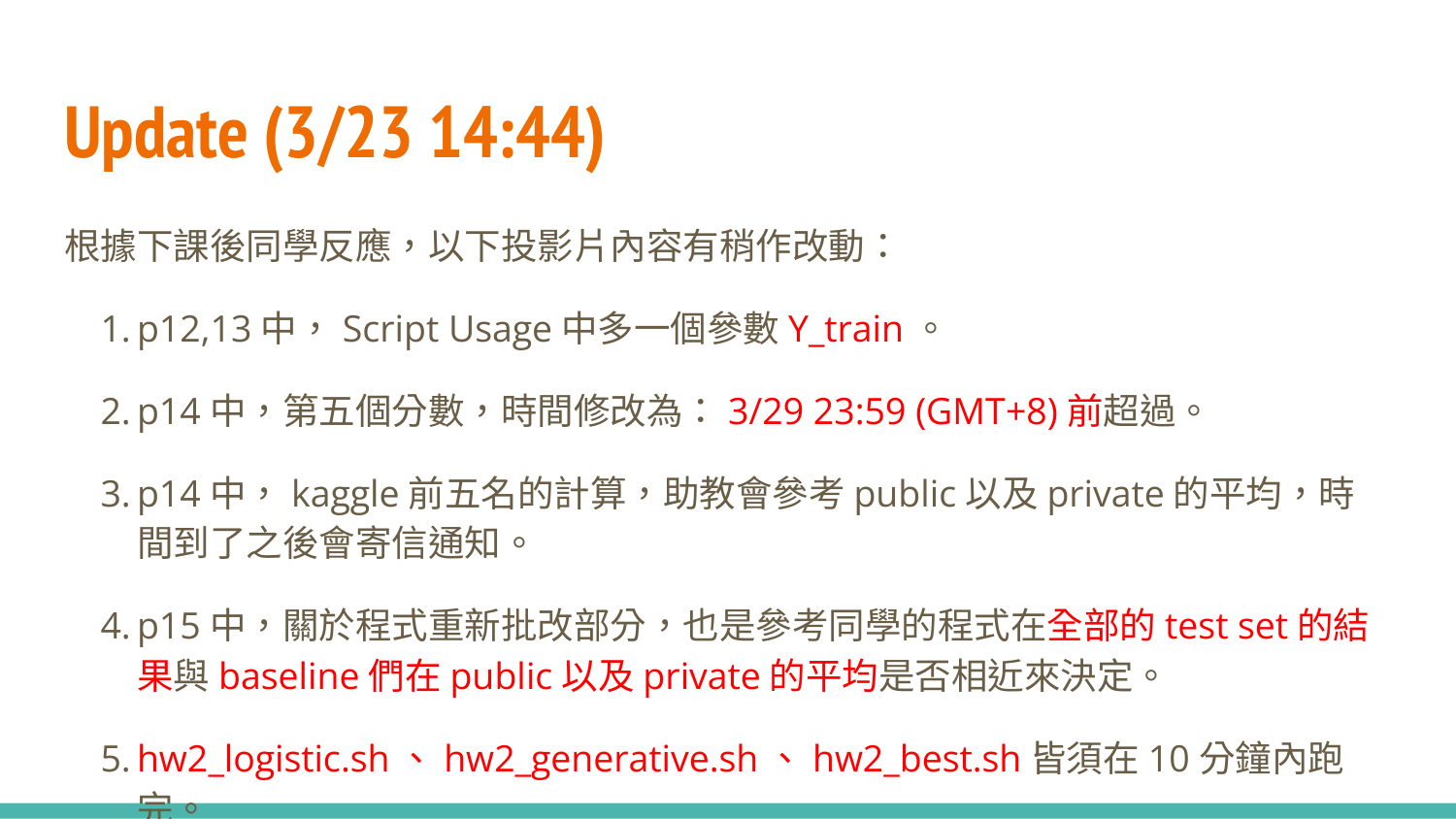

# Update (3/23 14:44)
根據下課後同學反應，以下投影片內容有稍作改動：
p12,13中，Script Usage中多一個參數Y_train。
p14中，第五個分數，時間修改為：3/29 23:59 (GMT+8)前超過。
p14中，kaggle前五名的計算，助教會參考public以及private的平均，時間到了之後會寄信通知。
p15中，關於程式重新批改部分，也是參考同學的程式在全部的test set的結果與baseline們在public以及private的平均是否相近來決定。
hw2_logistic.sh、hw2_generative.sh、hw2_best.sh皆須在10分鐘內跑完。